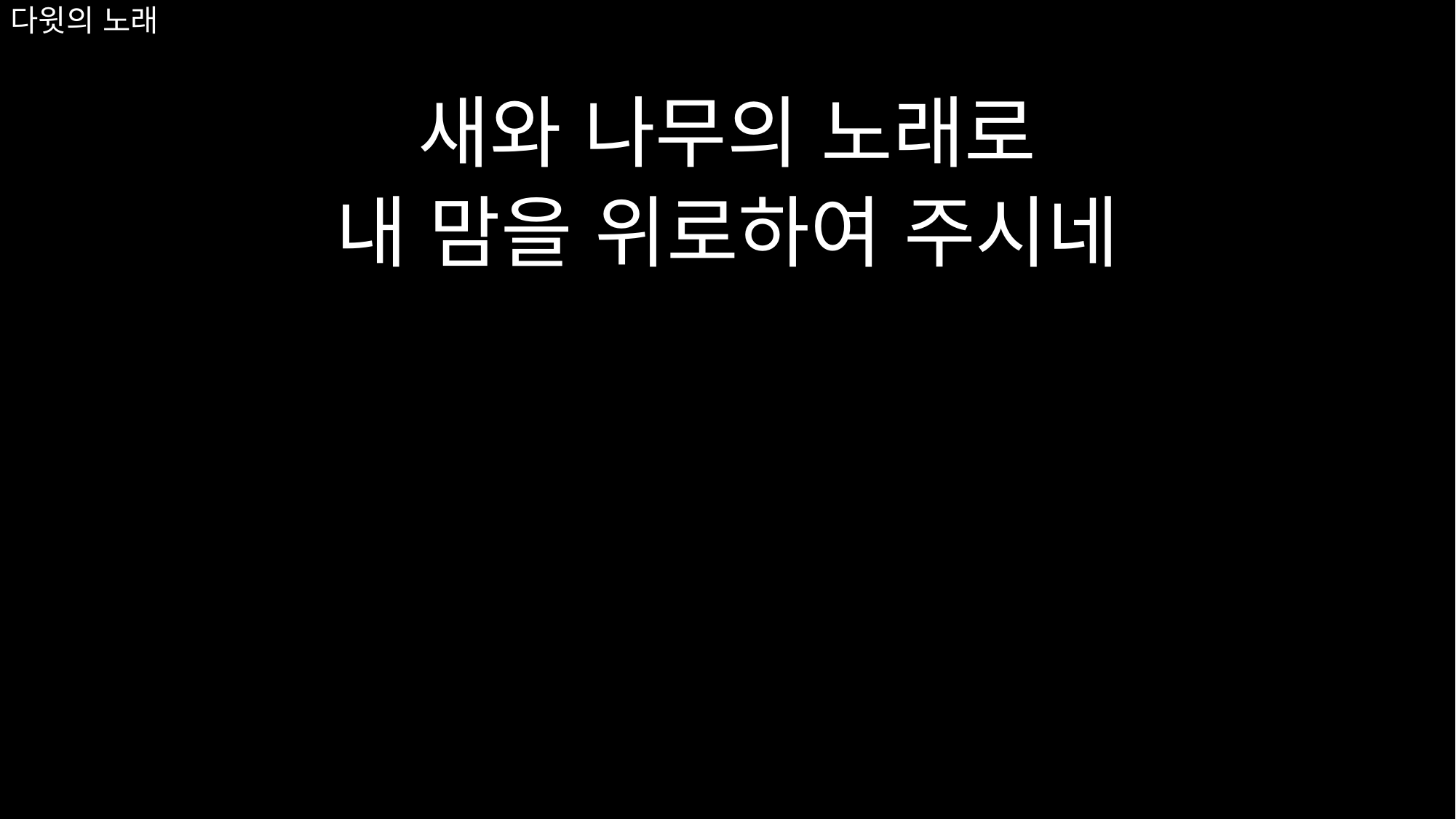

# 다윗의 노래
새와 나무의 노래로
내 맘을 위로하여 주시네